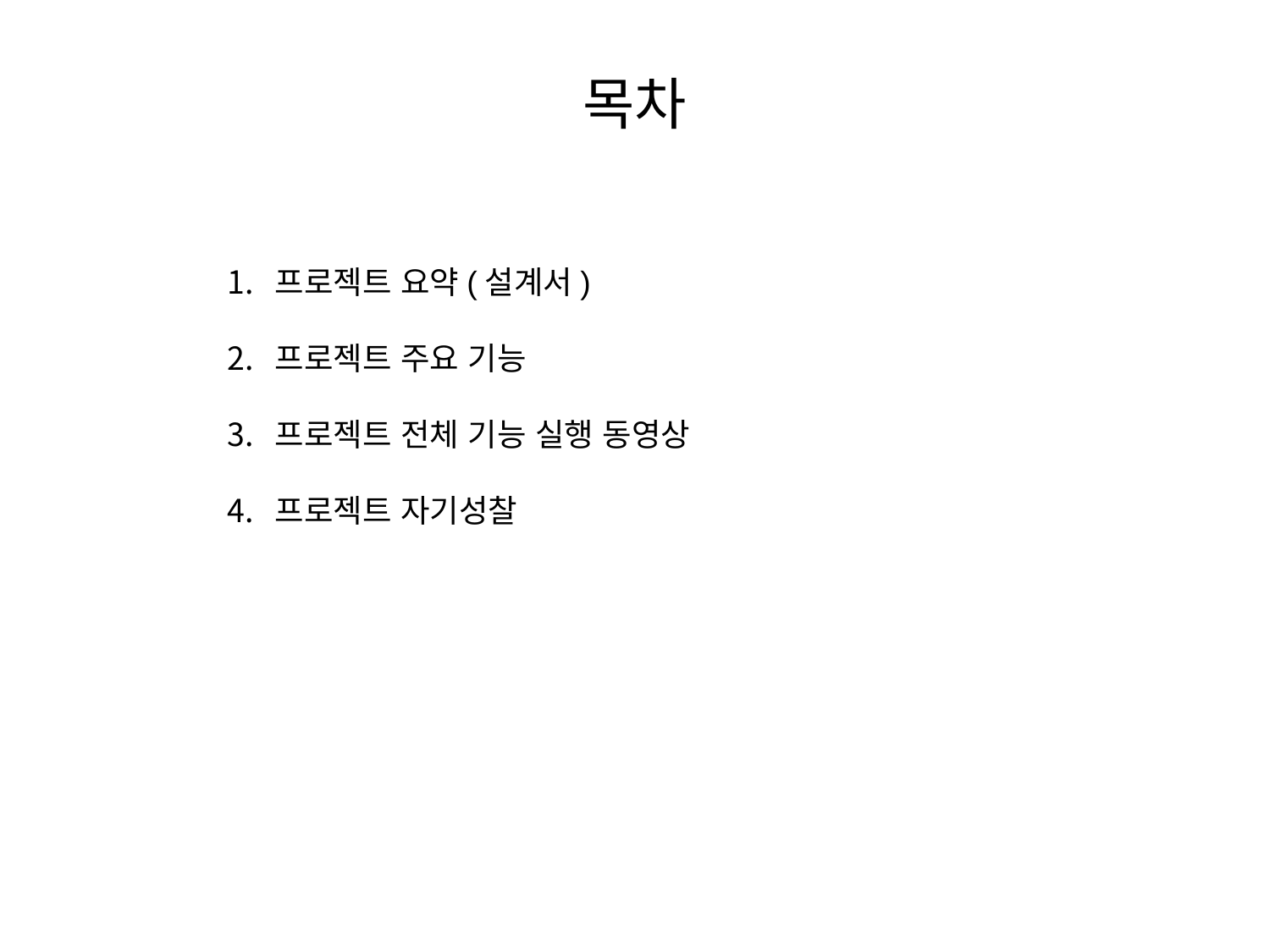

# 목차
프로젝트 요약(설계서)

프로젝트 주요 기능

프로젝트 전체 기능 실행 동영상

프로젝트 자기성찰